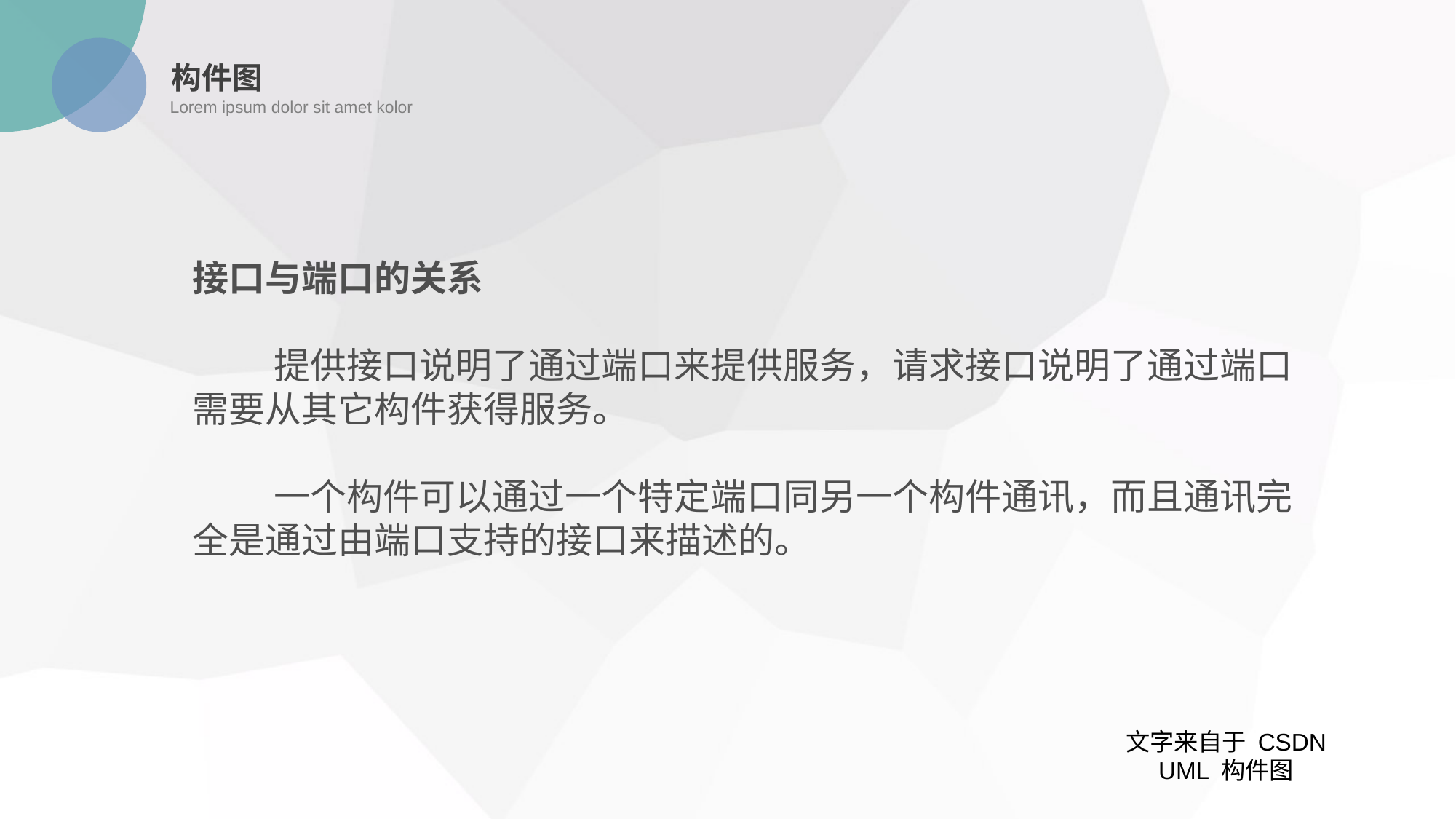

构件图
Lorem ipsum dolor sit amet kolor
接口与端口的关系

  提供接口说明了通过端口来提供服务，请求接口说明了通过端口需要从其它构件获得服务。

  一个构件可以通过一个特定端口同另一个构件通讯，而且通讯完全是通过由端口支持的接口来描述的。
文字来自于 CSDN
UML 构件图